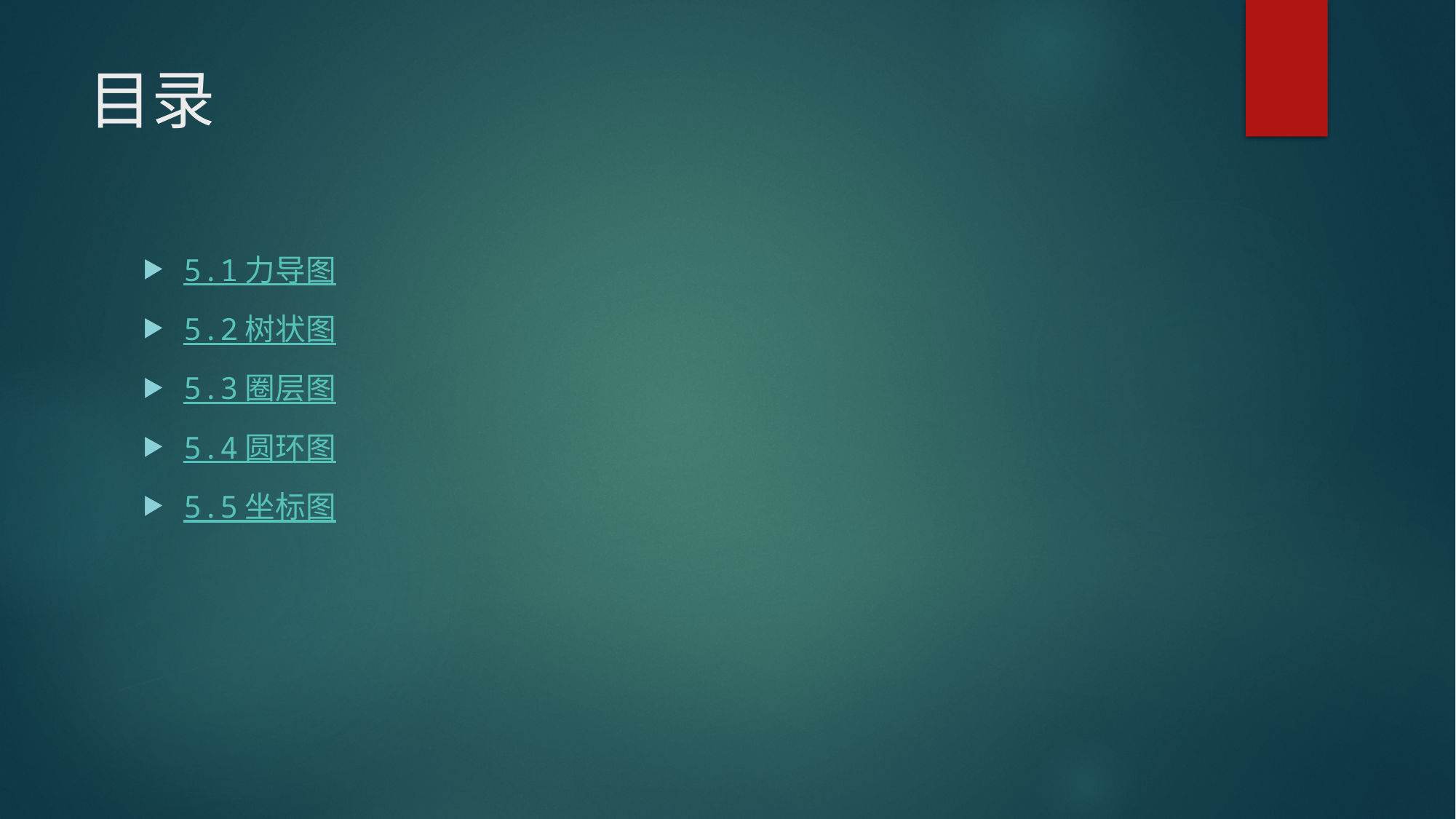

# 目录
5.1 力导图
5.2 树状图
5.3 圈层图
5.4 圆环图
5.5 坐标图